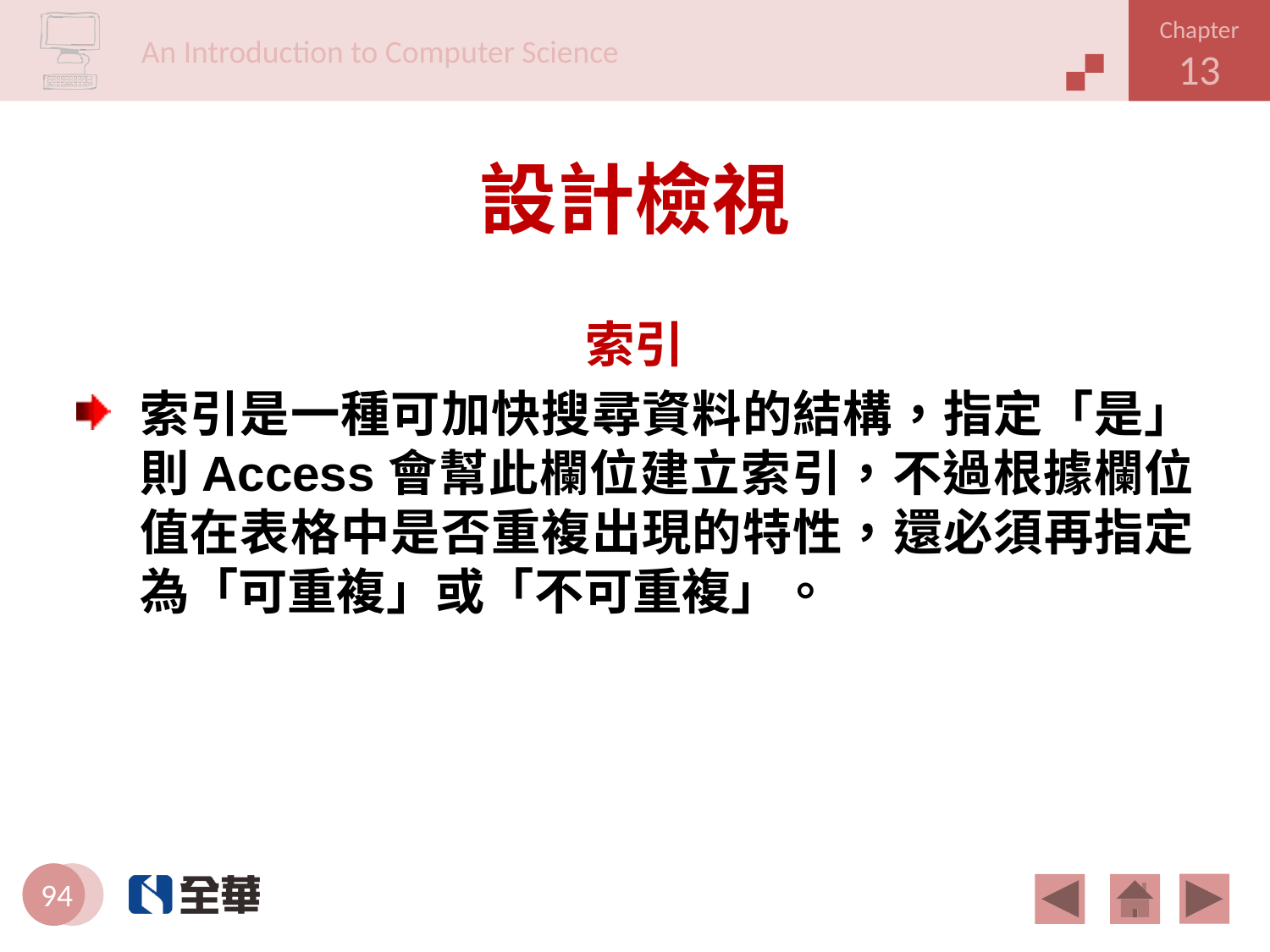

# 設計檢視
索引
索引是一種可加快搜尋資料的結構，指定「是」則Access會幫此欄位建立索引，不過根據欄位值在表格中是否重複出現的特性，還必須再指定為「可重複」或「不可重複」。